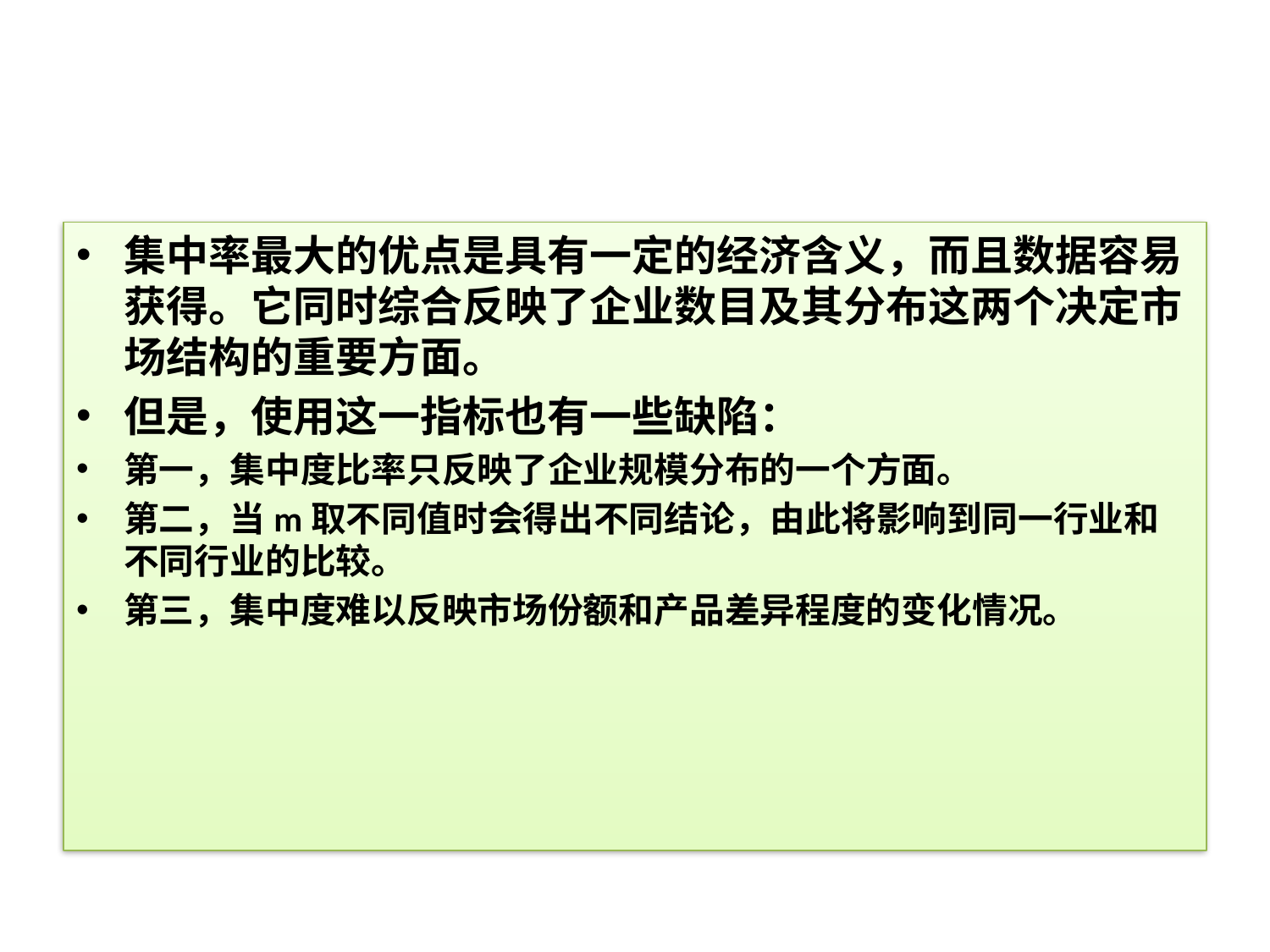

#
集中率最大的优点是具有一定的经济含义，而且数据容易获得。它同时综合反映了企业数目及其分布这两个决定市场结构的重要方面。
但是，使用这一指标也有一些缺陷：
第一，集中度比率只反映了企业规模分布的一个方面。
第二，当m取不同值时会得出不同结论，由此将影响到同一行业和不同行业的比较。
第三，集中度难以反映市场份额和产品差异程度的变化情况。